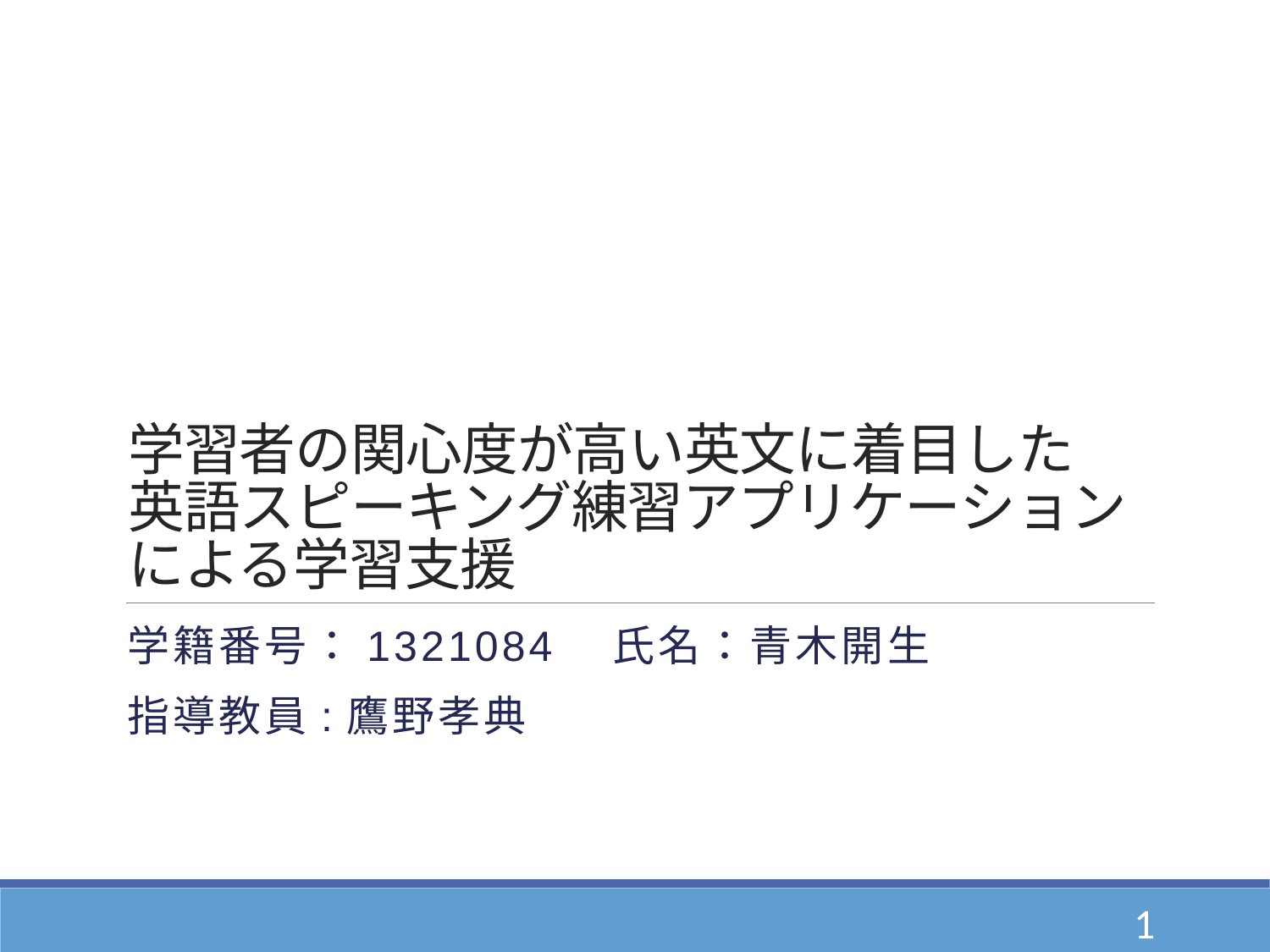

# 学習者の関心度が高い英文に着目した 英語スピーキング練習アプリケーションによる学習支援
学籍番号：1321084　氏名：青木開生
指導教員:鷹野孝典
1